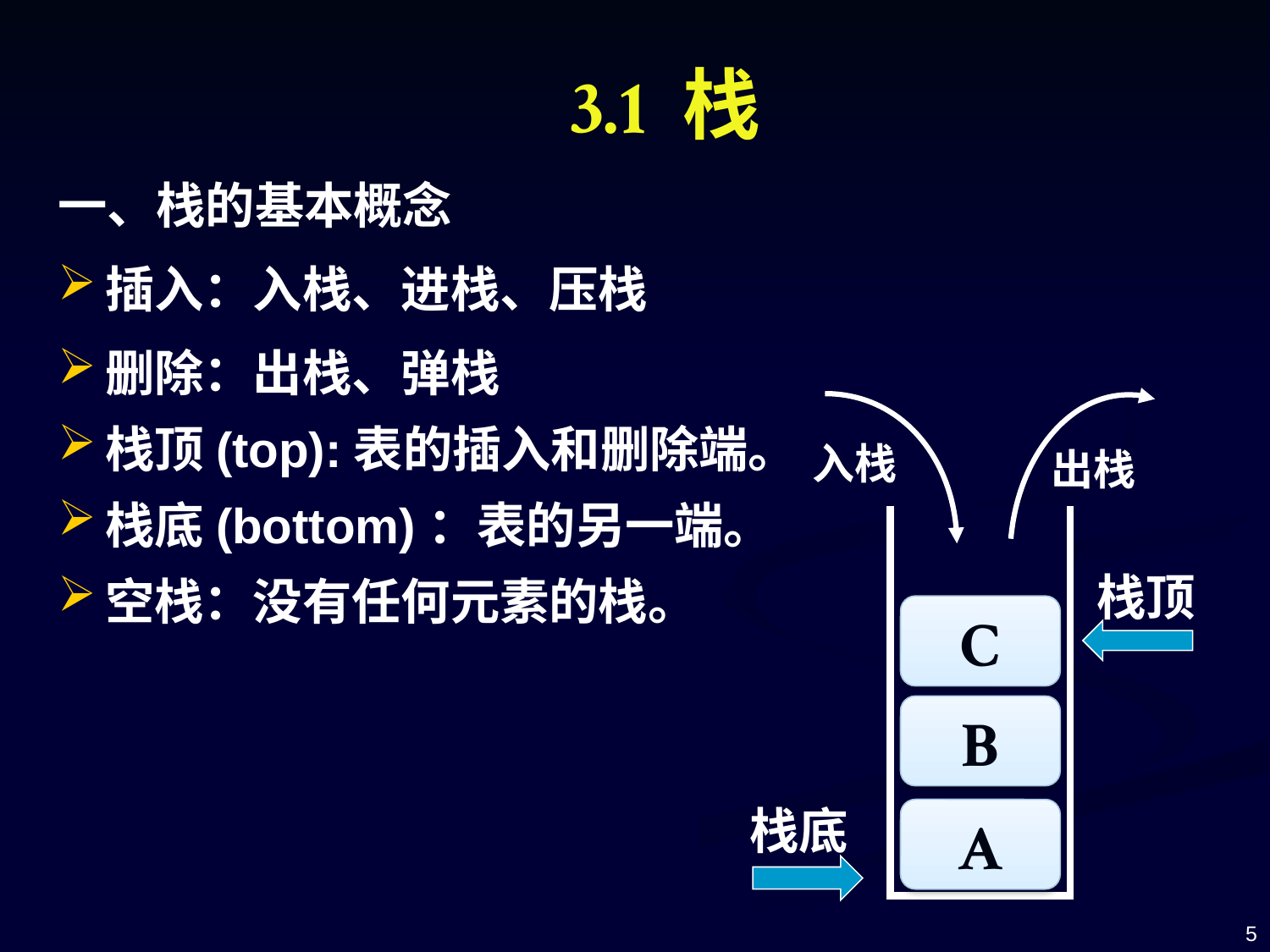

# 3.1 栈
一、栈的基本概念
插入：入栈、进栈、压栈
删除：出栈、弹栈
栈顶(top):表的插入和删除端。
栈底(bottom)：表的另一端。
空栈：没有任何元素的栈。

入栈
出栈
|  |
| --- |
栈顶

C
B
栈底

A
5